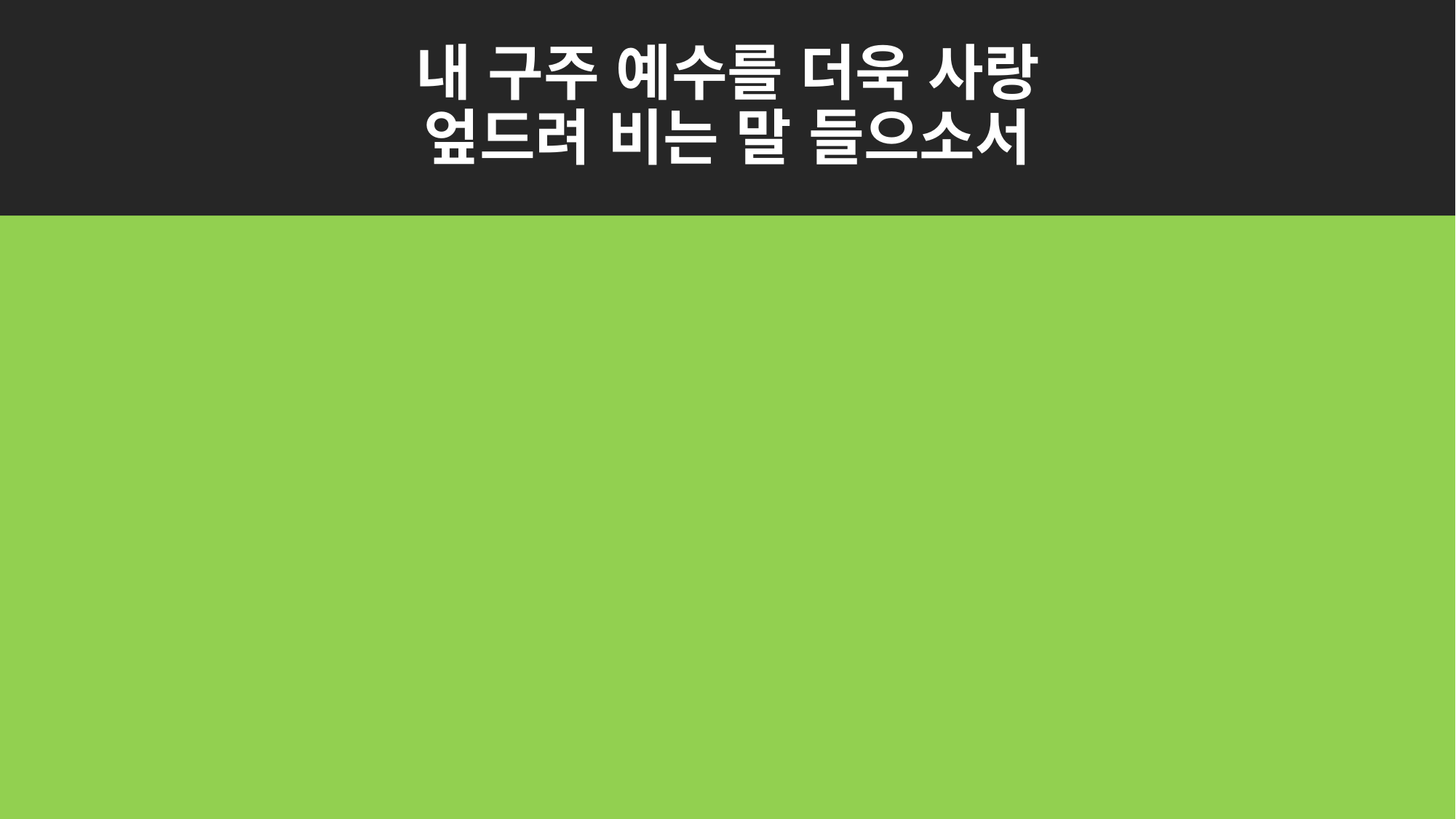

# 내 구주 예수를 더욱 사랑 엎드려 비는 말 들으소서